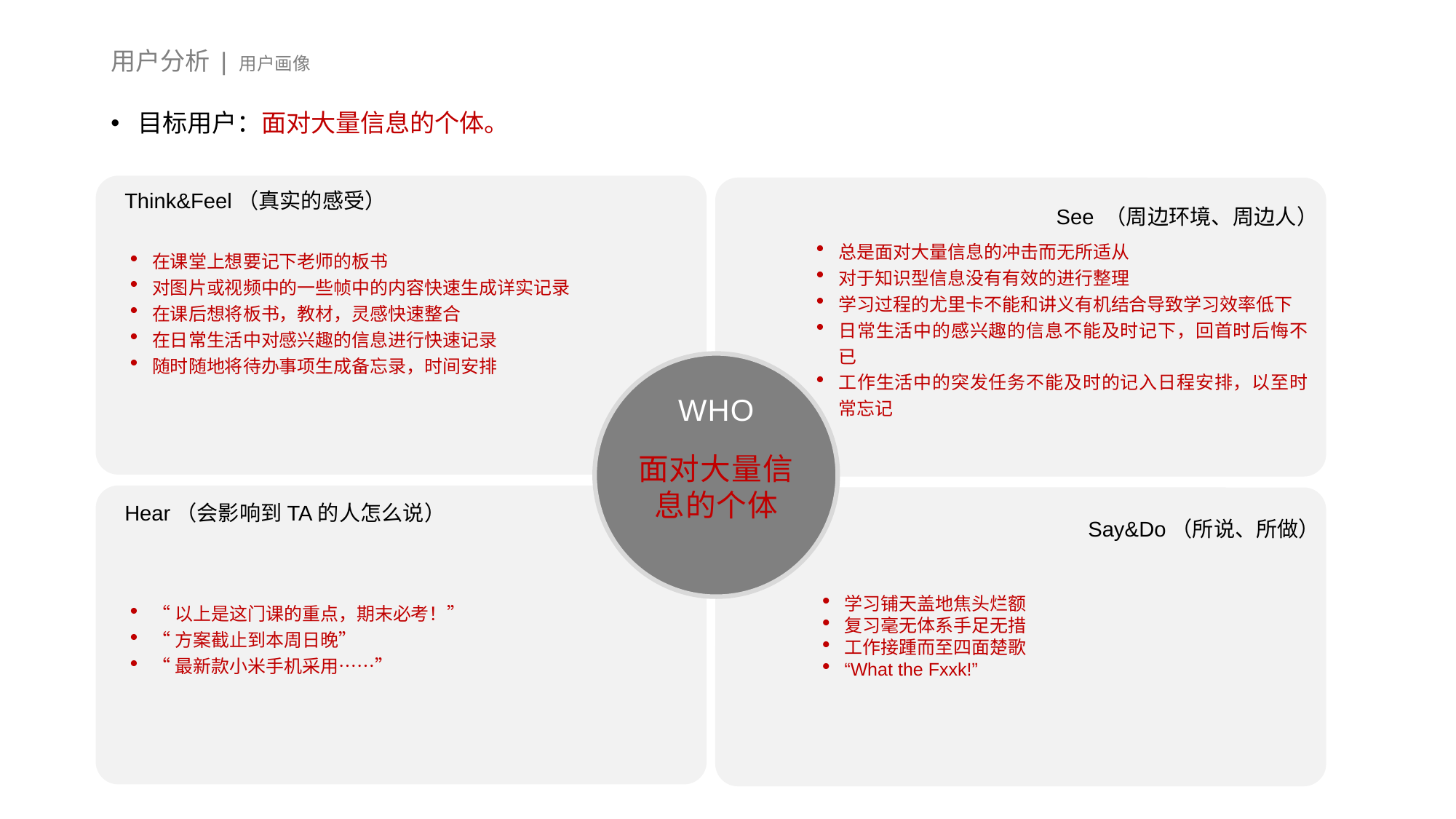

# 用户分析 | 用户画像
目标用户：面对大量信息的个体。

Think&Feel（真实的感受）
See （周边环境、周边人）

在课堂上想要记下老师的板书
对图片或视频中的一些帧中的内容快速生成详实记录
在课后想将板书，教材，灵感快速整合
在日常生活中对感兴趣的信息进行快速记录
随时随地将待办事项生成备忘录，时间安排

总是面对大量信息的冲击而无所适从
对于知识型信息没有有效的进行整理
学习过程的尤里卡不能和讲义有机结合导致学习效率低下
日常生活中的感兴趣的信息不能及时记下，回首时后悔不已
工作生活中的突发任务不能及时的记入日程安排，以至时常忘记

WHO
面对大量信息的个体
Hear（会影响到TA的人怎么说）
Say&Do（所说、所做）

“以上是这门课的重点，期末必考！”
“方案截止到本周日晚”
“最新款小米手机采用……”

学习铺天盖地焦头烂额
复习毫无体系手足无措
工作接踵而至四面楚歌
“What the Fxxk!”